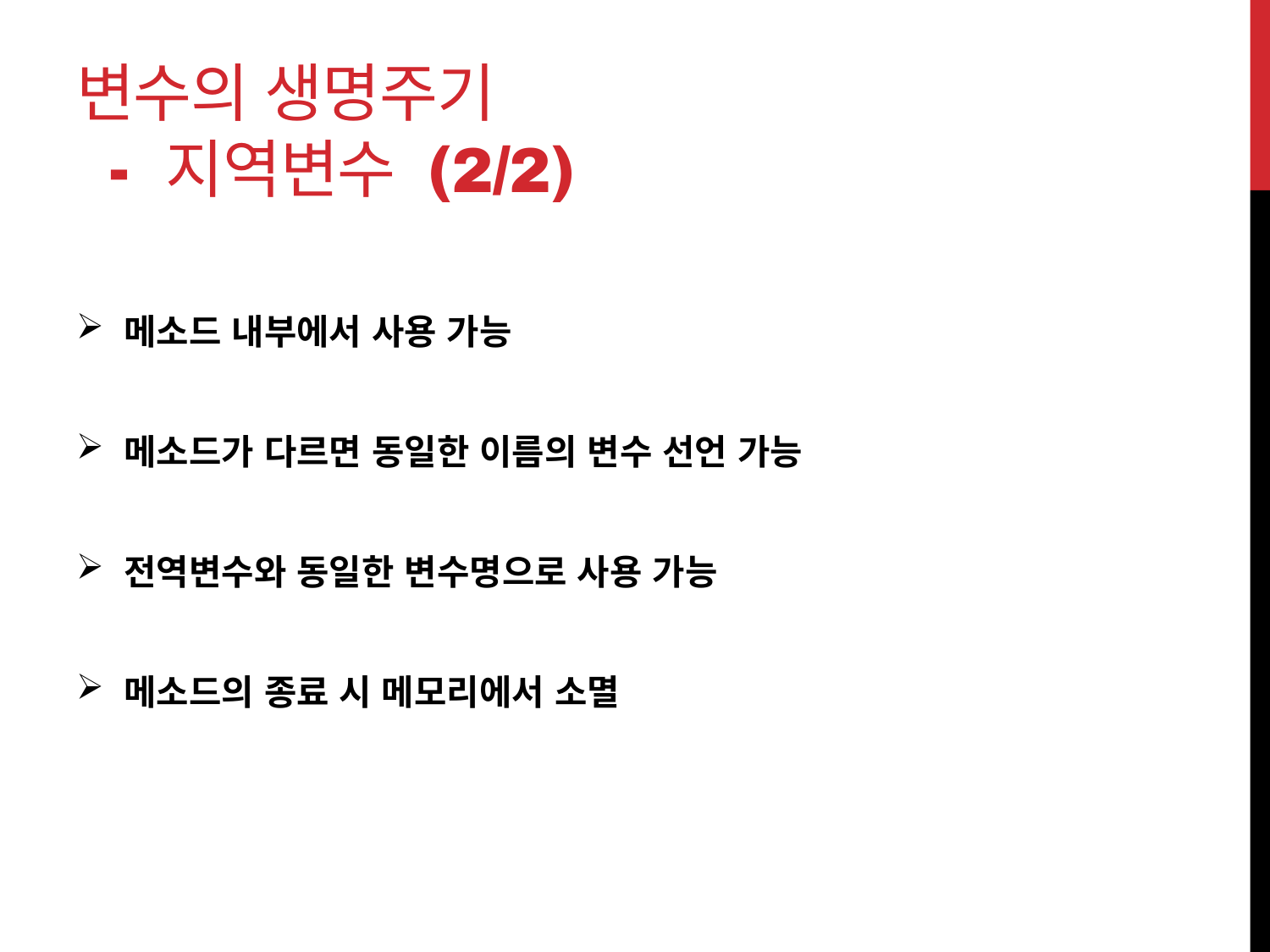

# 변수의 생명주기 - 지역변수 (2/2)

메소드 내부에서 사용 가능

메소드가 다르면 동일한 이름의 변수 선언 가능

전역변수와 동일한 변수명으로 사용 가능

메소드의 종료 시 메모리에서 소멸